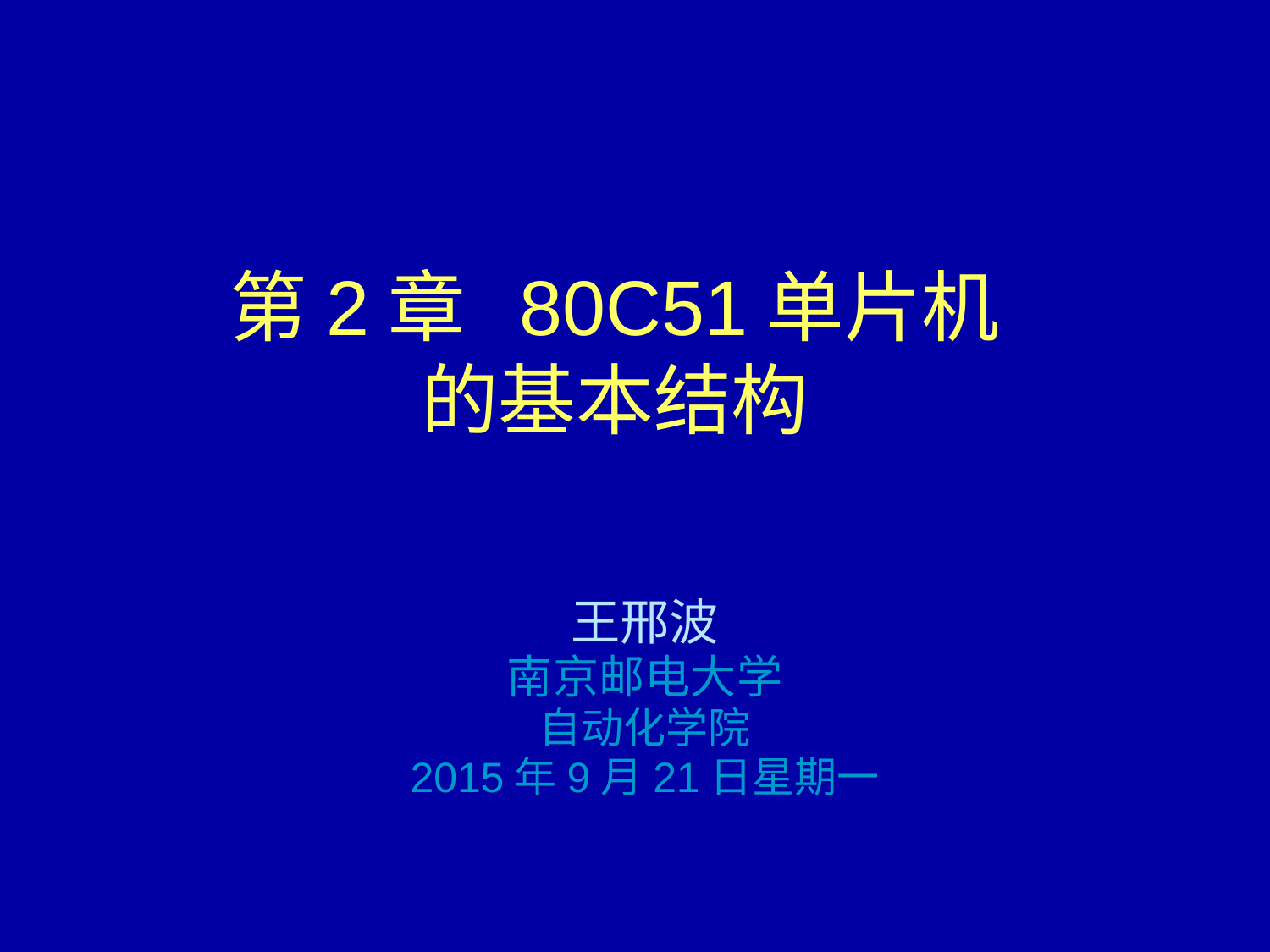

# 第2章  80C51单片机 的基本结构
王邢波
南京邮电大学
自动化学院
2015年9月21日星期一